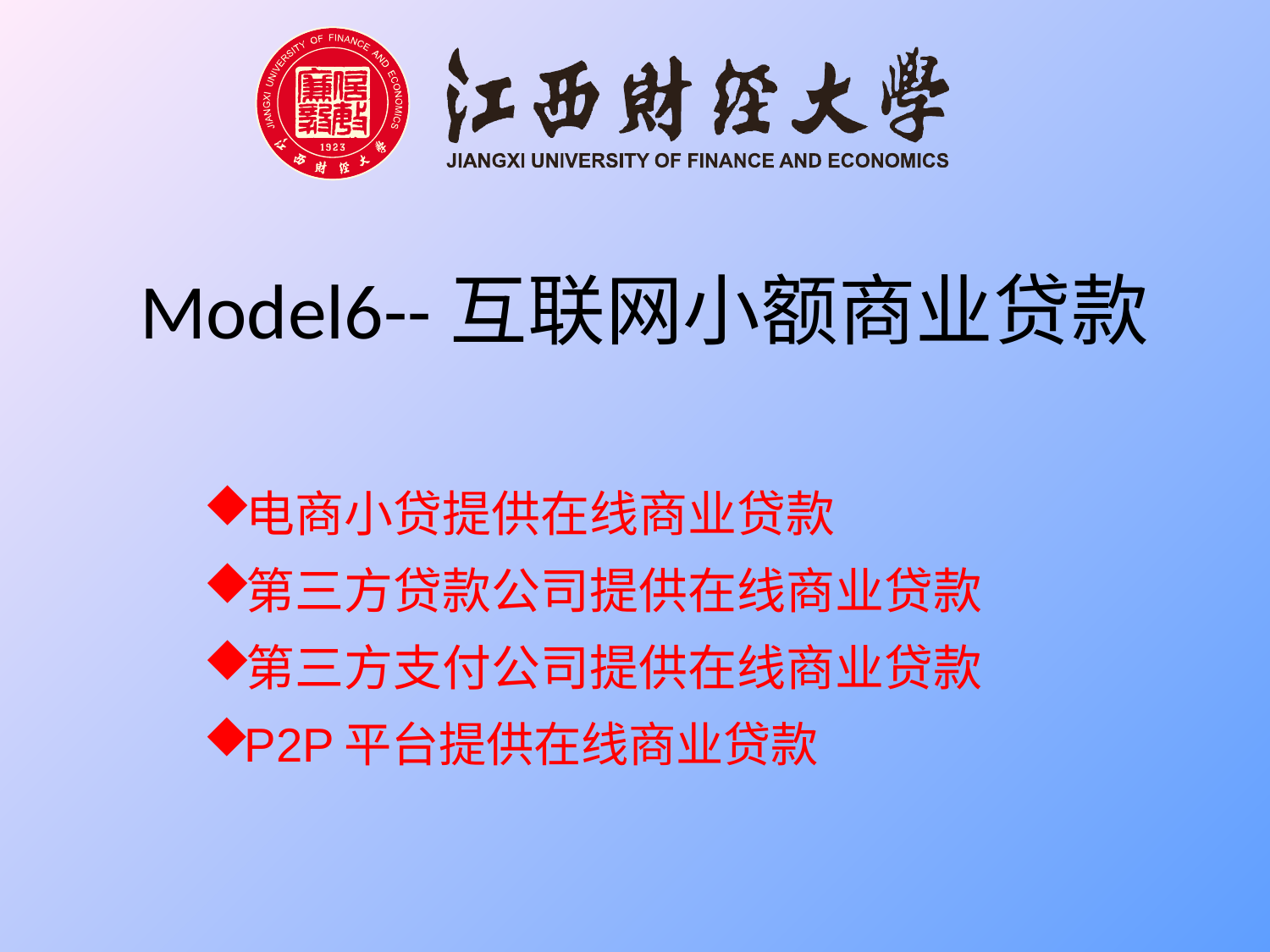

Model6--互联网小额商业贷款
电商小贷提供在线商业贷款
第三方贷款公司提供在线商业贷款
第三方支付公司提供在线商业贷款
P2P平台提供在线商业贷款